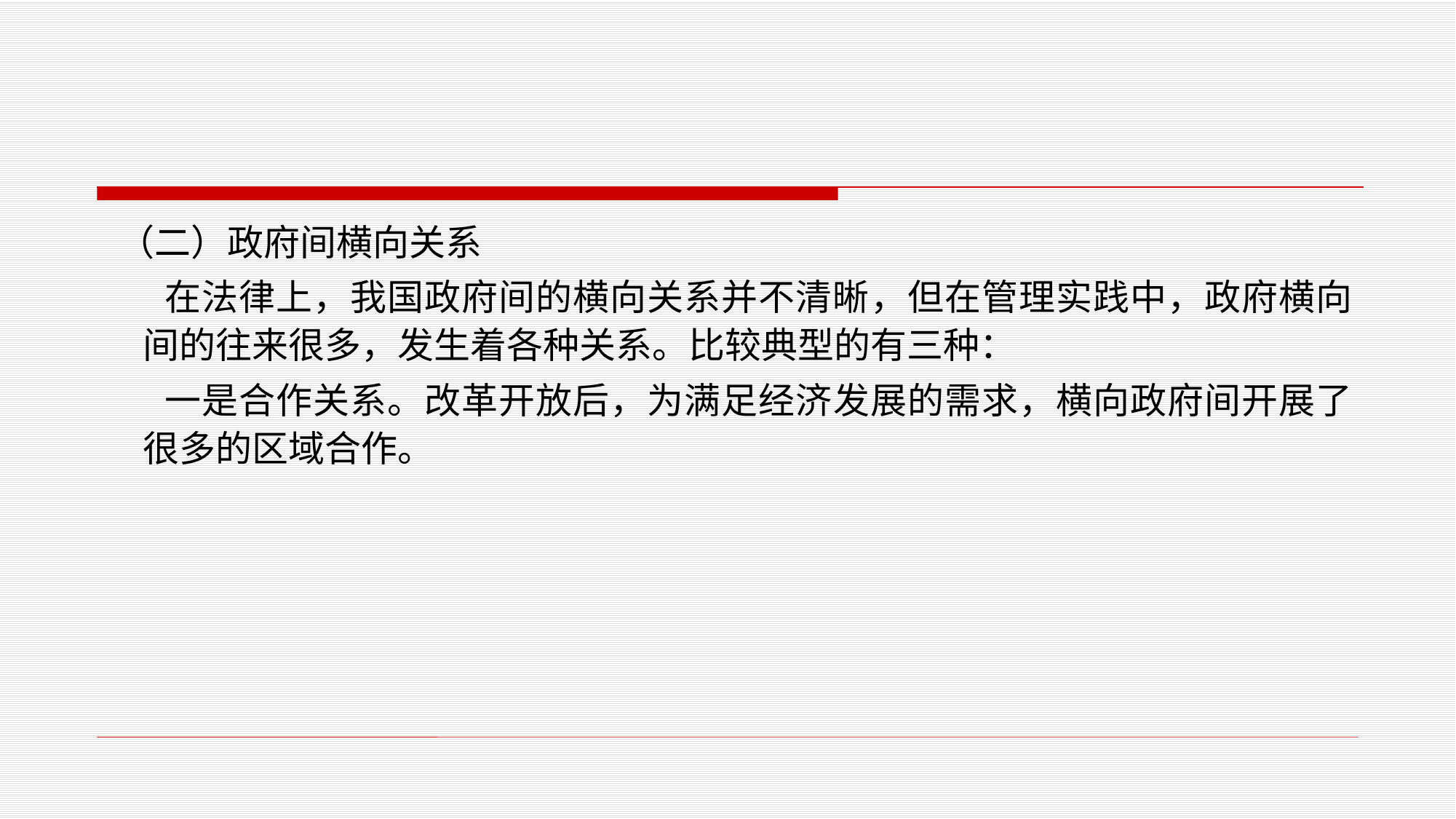

#
 （二）政府间横向关系
      在法律上，我国政府间的横向关系并不清晰，但在管理实践中，政府横向间的往来很多，发生着各种关系。比较典型的有三种：
      一是合作关系。改革开放后，为满足经济发展的需求，横向政府间开展了很多的区域合作。